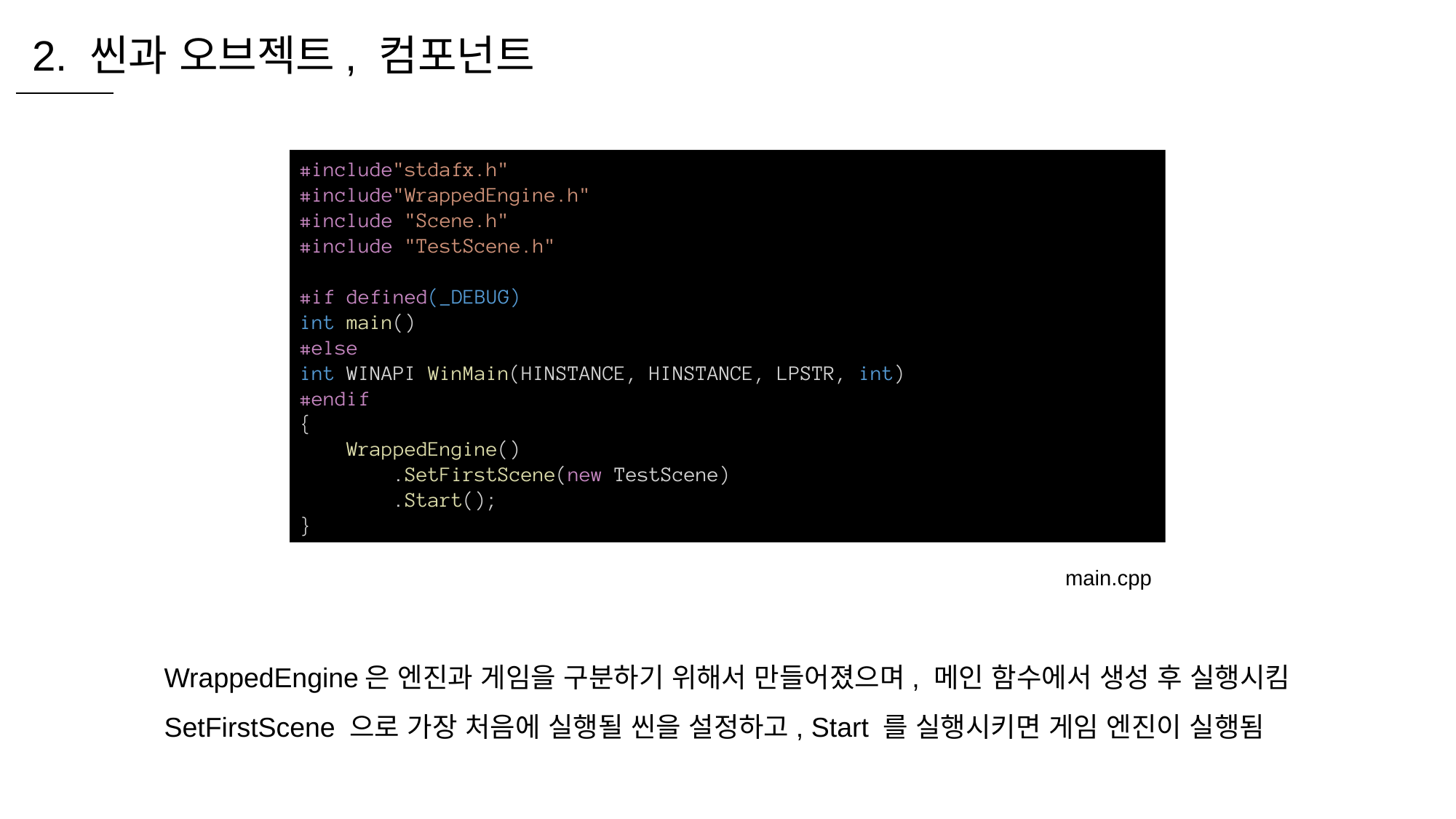

2. 씬과 오브젝트, 컴포넌트
#include"stdafx.h"
#include"WrappedEngine.h"
#include "Scene.h"
#include "TestScene.h"
#if defined(_DEBUG)
int main()
#else
int WINAPI WinMain(HINSTANCE, HINSTANCE, LPSTR, int)
#endif
{
    WrappedEngine()
        .SetFirstScene(new TestScene)
        .Start();
}
main.cpp
WrappedEngine은 엔진과 게임을 구분하기 위해서 만들어졌으며, 메인 함수에서 생성 후 실행시킴
SetFirstScene 으로 가장 처음에 실행될 씬을 설정하고, Start 를 실행시키면 게임 엔진이 실행됨